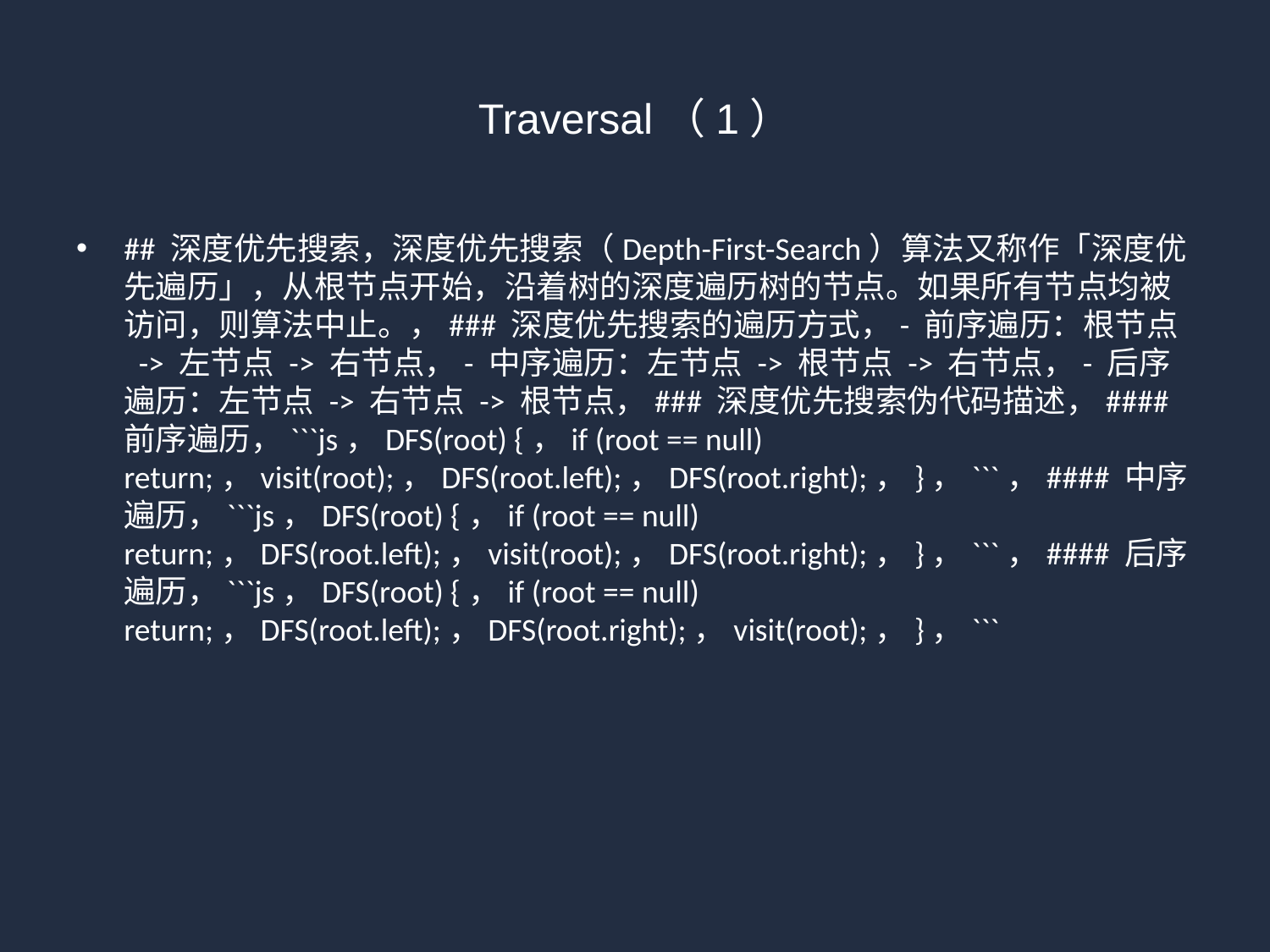

# Traversal（1）
## 深度优先搜索，深度优先搜索（Depth-First-Search）算法又称作「深度优先遍历」，从根节点开始，沿着树的深度遍历树的节点。如果所有节点均被访问，则算法中止。，### 深度优先搜索的遍历方式，- 前序遍历：根节点 -> 左节点 -> 右节点，- 中序遍历：左节点 -> 根节点 -> 右节点，- 后序遍历：左节点 -> 右节点 -> 根节点，### 深度优先搜索伪代码描述，#### 前序遍历，```js，DFS(root) {，if (root == null) return;，visit(root);，DFS(root.left);，DFS(root.right);，}，```，#### 中序遍历，```js，DFS(root) {，if (root == null) return;，DFS(root.left);，visit(root);，DFS(root.right);，}，```，#### 后序遍历，```js，DFS(root) {，if (root == null) return;，DFS(root.left);，DFS(root.right);，visit(root);，}，```